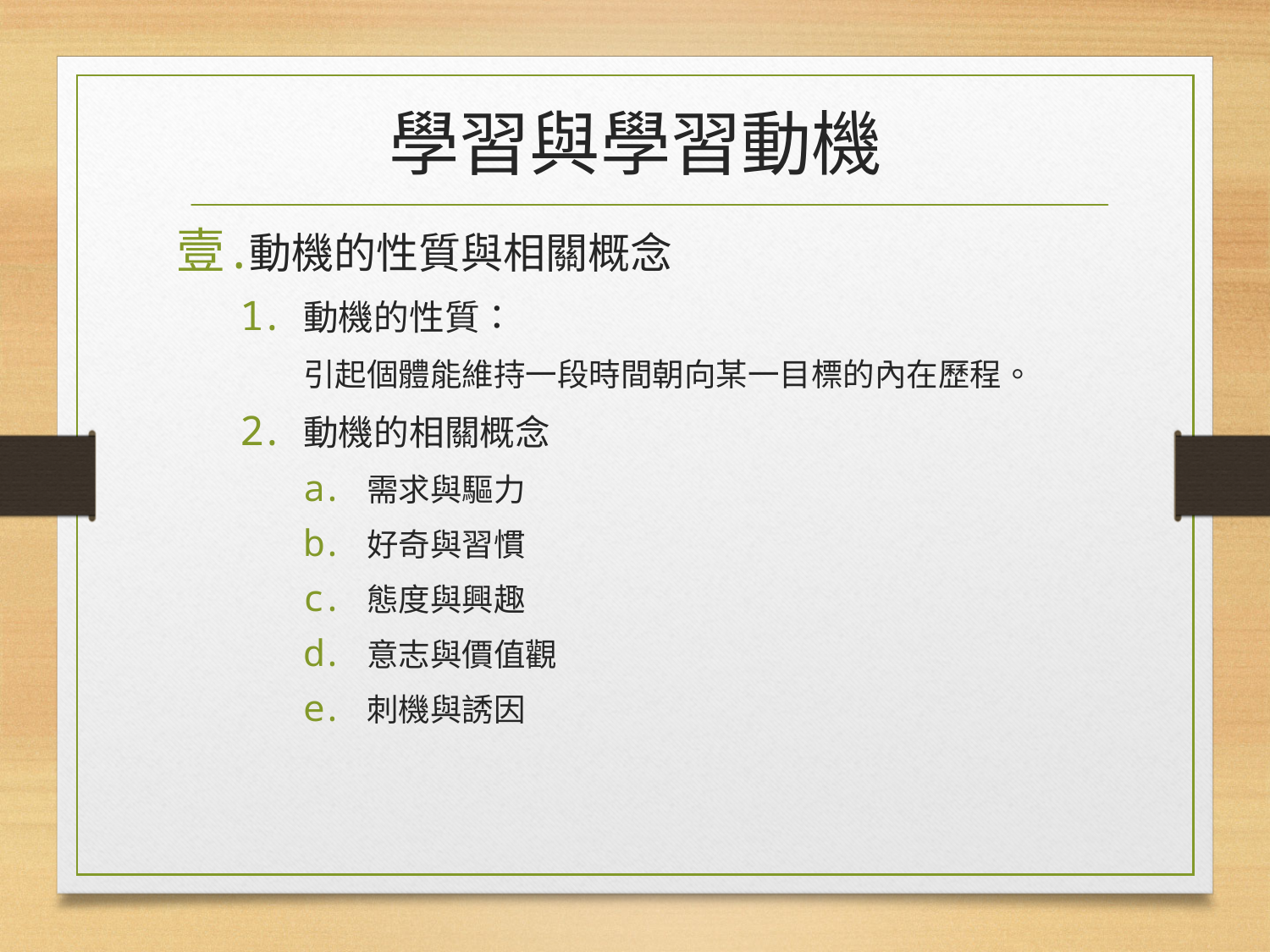

# 學習與學習動機
動機的性質與相關概念
動機的性質：
引起個體能維持一段時間朝向某一目標的內在歷程。
動機的相關概念
需求與驅力
好奇與習慣
態度與興趣
意志與價值觀
刺機與誘因